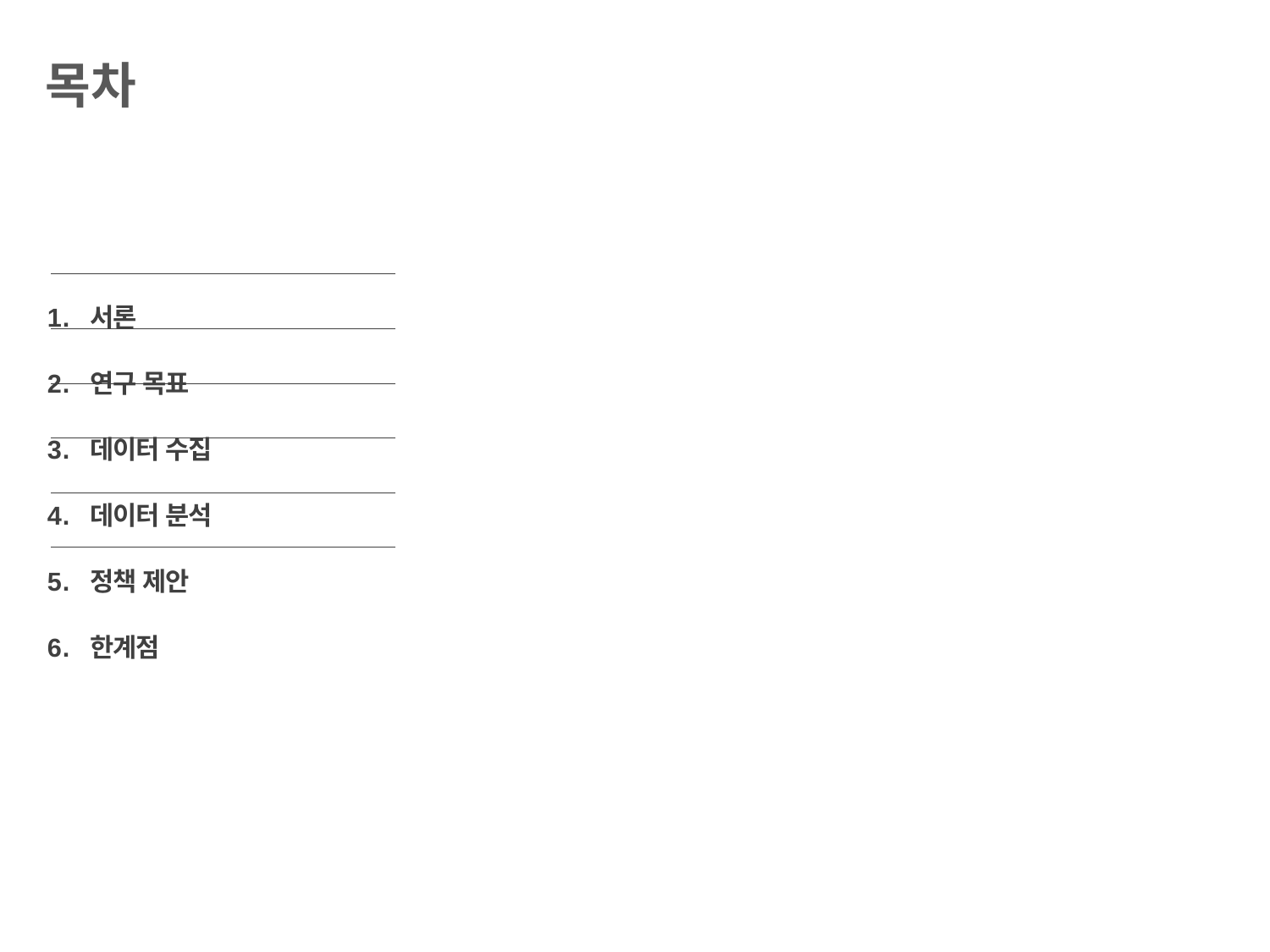

서론
연구 목표
데이터 수집
데이터 분석
정책 제안
한계점